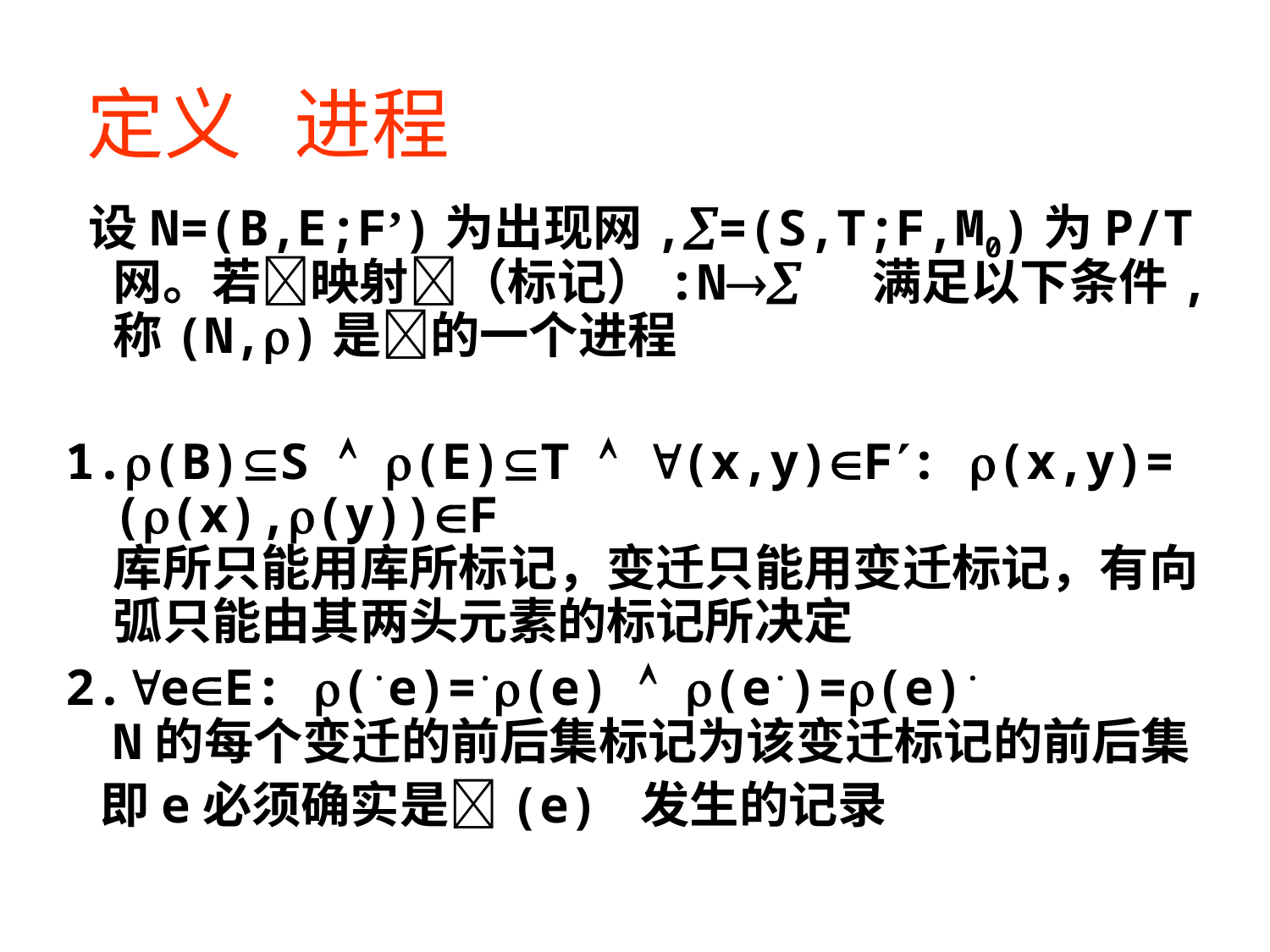

# 定义   进程
 设N=(B,E;F’)为出现网,∑=(S,T;F,M0)为P/T网。若∃映射ρ（标记）:N→∑  满足以下条件,称(N,ρ)是∑的一个进程

1.ρ(B)⊆S ∧ ρ(E)⊆T ∧ ∀(x,y)∈F′: ρ(x,y)=
(ρ(x),ρ(y))∈F
库所只能用库所标记，变迁只能用变迁标记，有向弧只能由其两头元素的标记所决定
2.∀e∈E: ρ(.e)=.ρ(e) ∧ ρ(e.)=ρ(e).
N的每个变迁的前后集标记为该变迁标记的前后集
  即e必须确实是ρ(e) 发生的记录